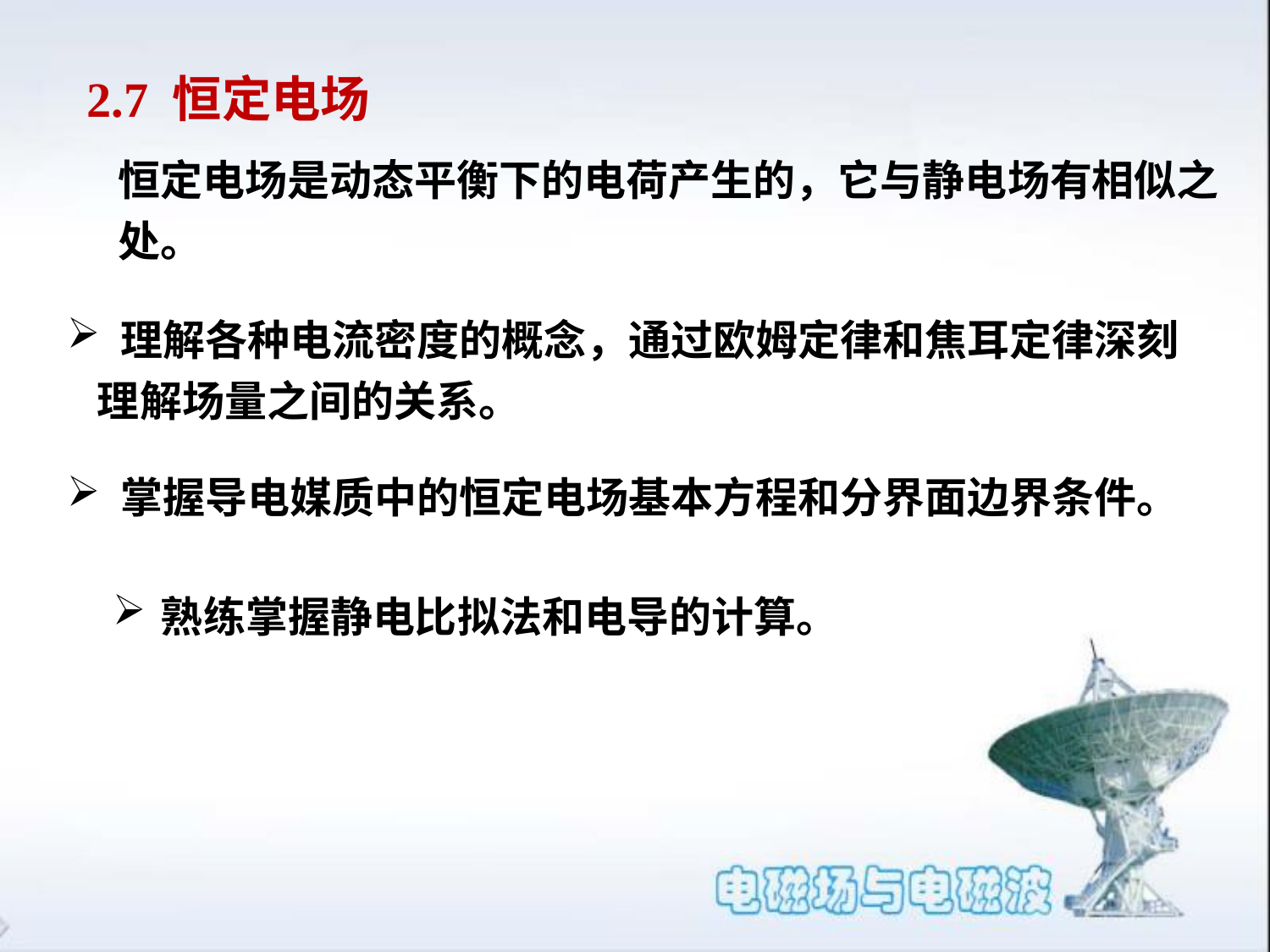

# 2.7 恒定电场
恒定电场是动态平衡下的电荷产生的，它与静电场有相似之处。
 理解各种电流密度的概念，通过欧姆定律和焦耳定律深刻理解场量之间的关系。

 掌握导电媒质中的恒定电场基本方程和分界面边界条件。

熟练掌握静电比拟法和电导的计算。